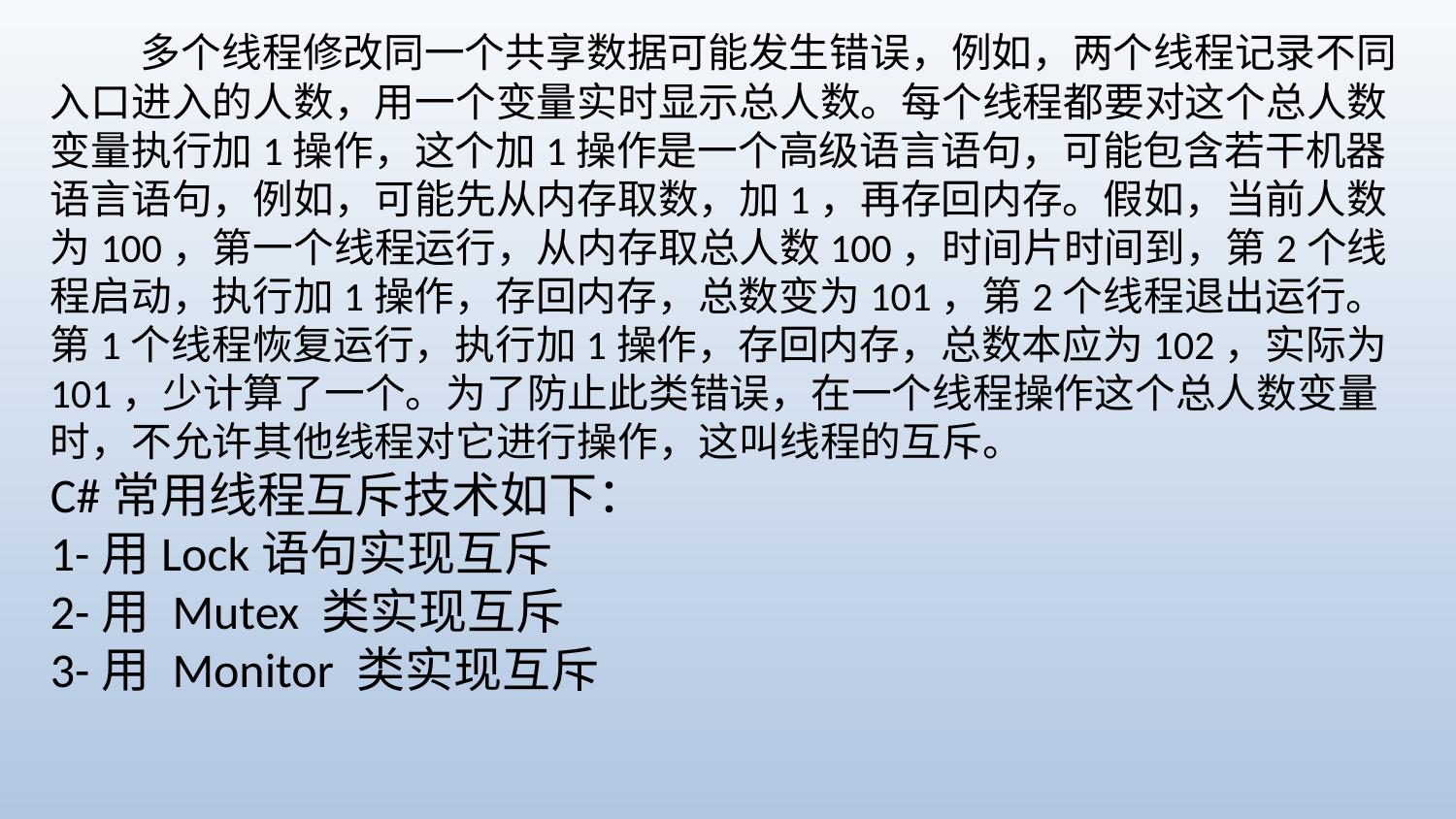

多个线程修改同一个共享数据可能发生错误，例如，两个线程记录不同入口进入的人数，用一个变量实时显示总人数。每个线程都要对这个总人数变量执行加1操作，这个加1操作是一个高级语言语句，可能包含若干机器语言语句，例如，可能先从内存取数，加1，再存回内存。假如，当前人数为100，第一个线程运行，从内存取总人数100，时间片时间到，第2个线程启动，执行加1操作，存回内存，总数变为101，第2个线程退出运行。第1个线程恢复运行，执行加1操作，存回内存，总数本应为102，实际为101，少计算了一个。为了防止此类错误，在一个线程操作这个总人数变量时，不允许其他线程对它进行操作，这叫线程的互斥。
C#常用线程互斥技术如下：
1-用Lock语句实现互斥
2-用 Mutex 类实现互斥
3-用 Monitor 类实现互斥